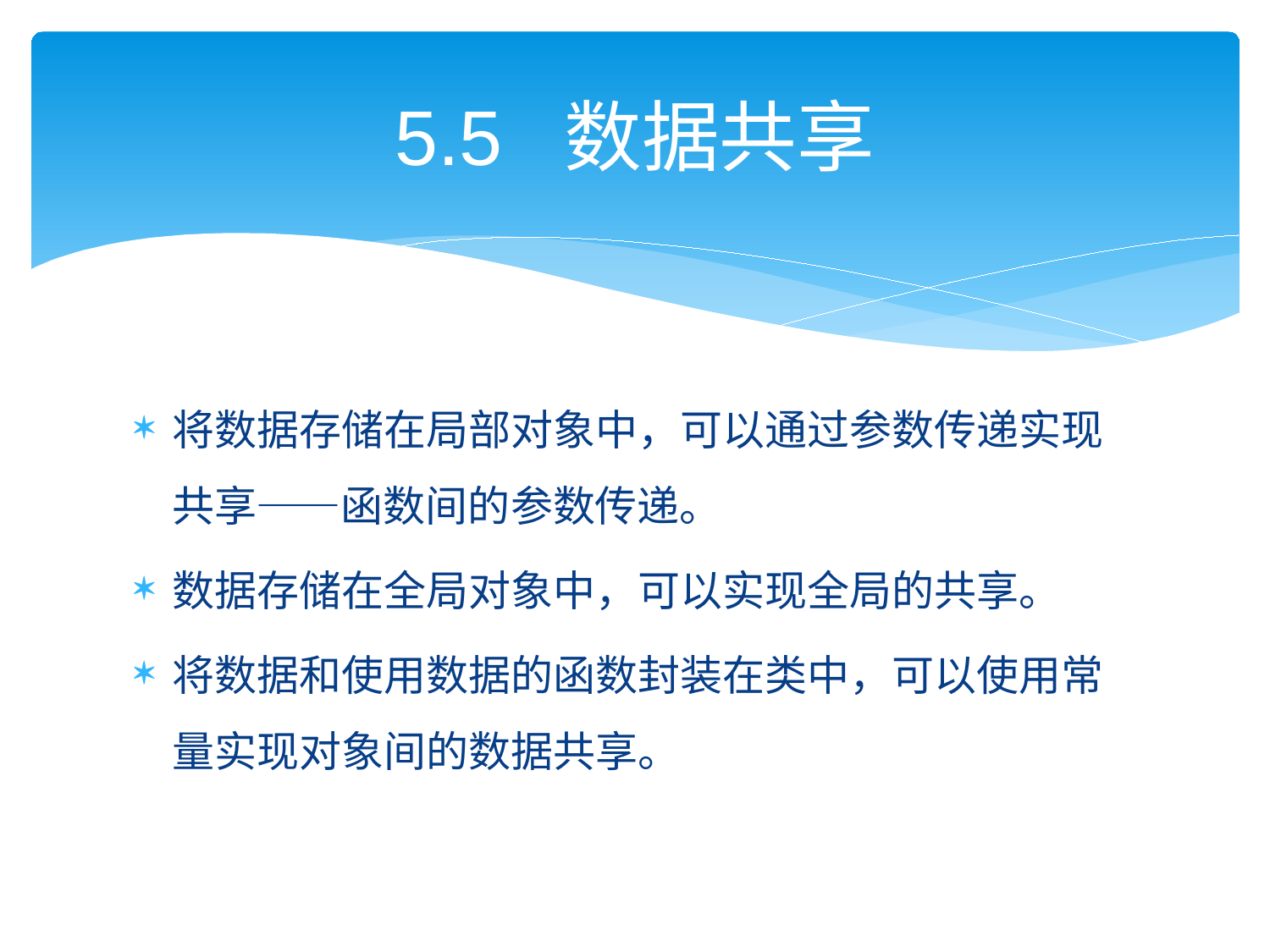

# 5.5  数据共享
将数据存储在局部对象中，可以通过参数传递实现共享——函数间的参数传递。
数据存储在全局对象中，可以实现全局的共享。
将数据和使用数据的函数封装在类中，可以使用常量实现对象间的数据共享。